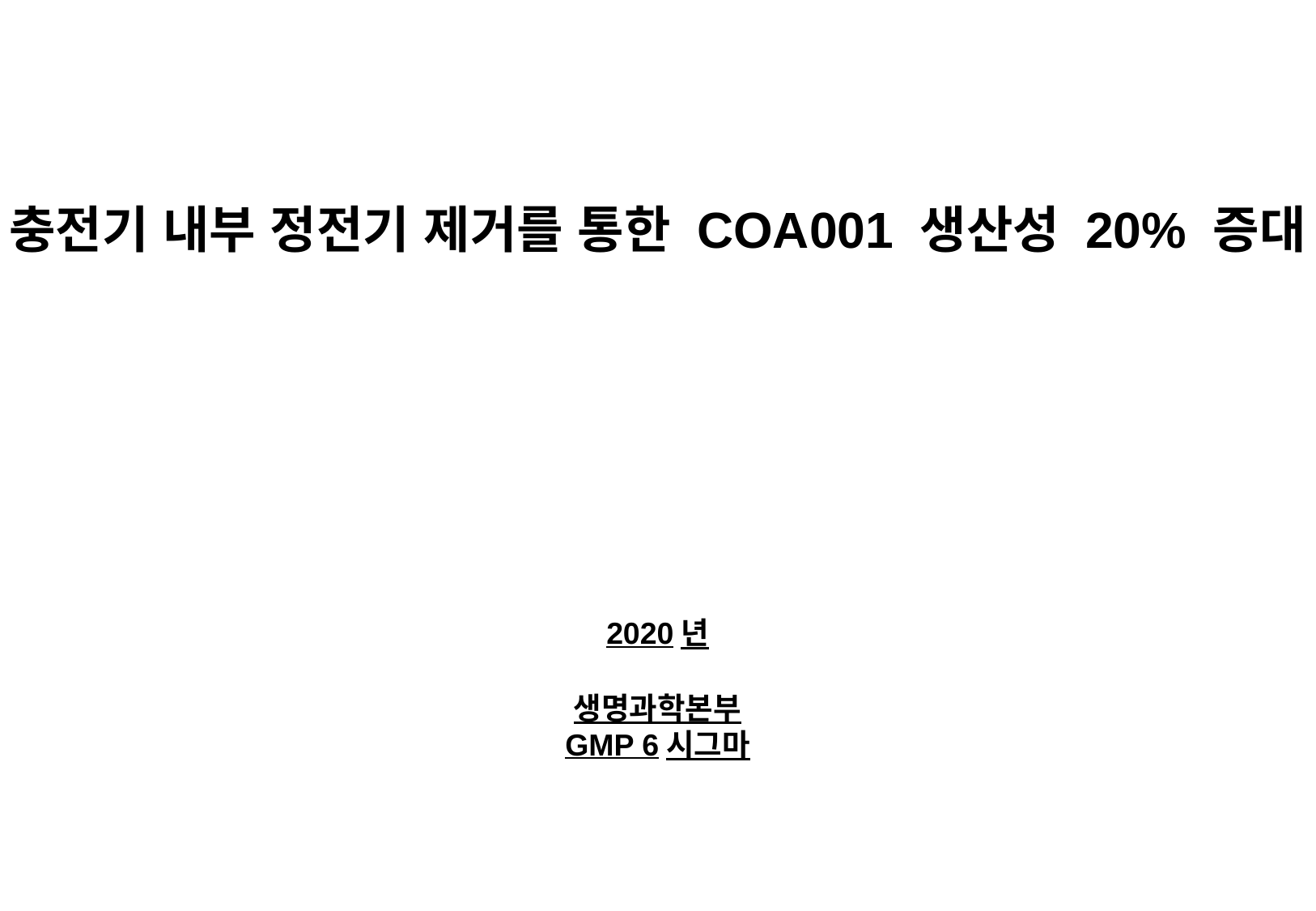

충전기 내부 정전기 제거를 통한 COA001 생산성 20% 증대
2020년
생명과학본부
GMP 6시그마